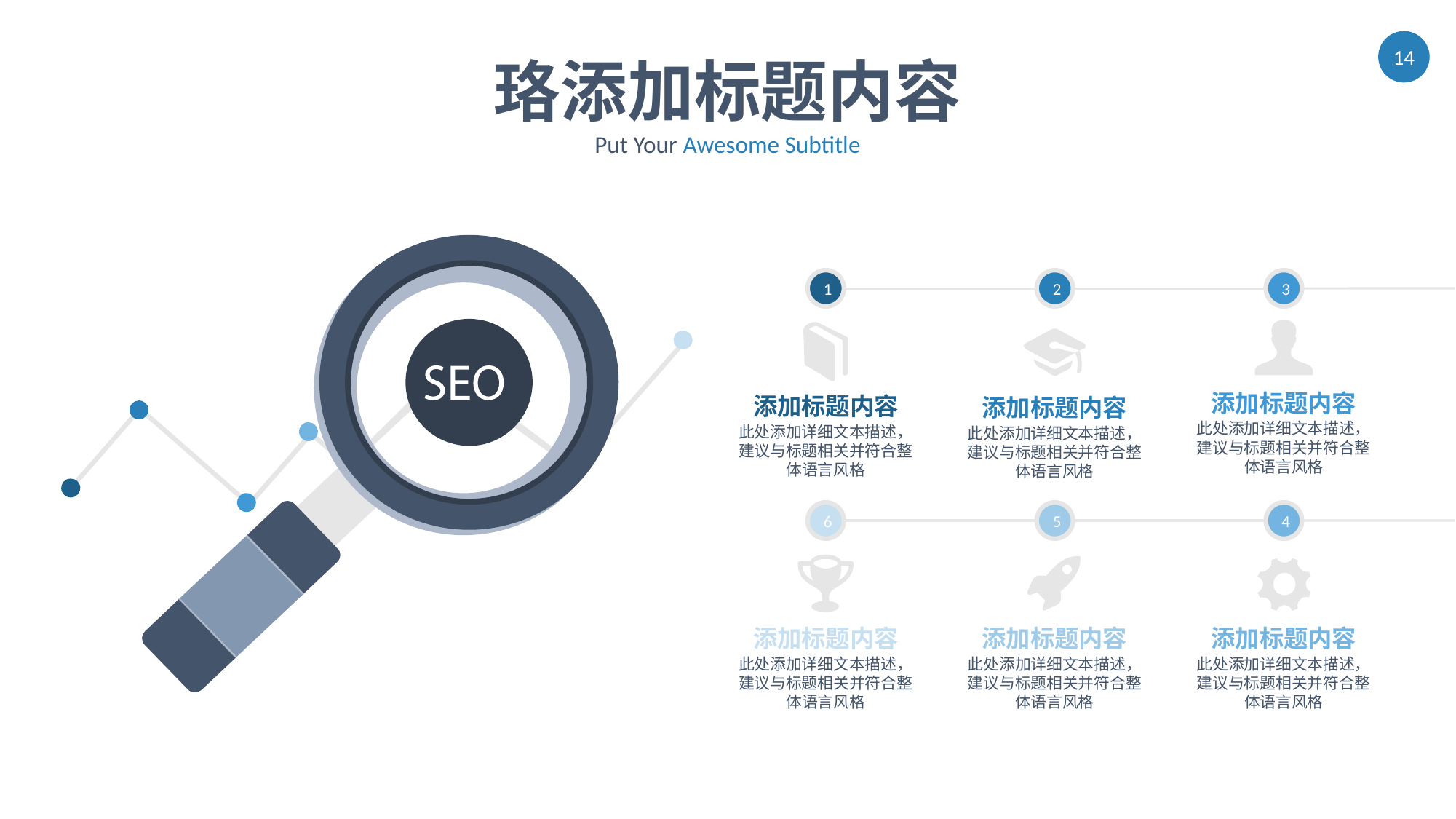

珞添加标题内容
Put Your Awesome Subtitle

1
2
3

添加标题内容
添加标题内容
添加标题内容
此处添加详细文本描述，建议与标题相关并符合整体语言风格
此处添加详细文本描述，建议与标题相关并符合整体语言风格
此处添加详细文本描述，建议与标题相关并符合整体语言风格
6
5
4

添加标题内容
添加标题内容
添加标题内容
此处添加详细文本描述，建议与标题相关并符合整体语言风格
此处添加详细文本描述，建议与标题相关并符合整体语言风格
此处添加详细文本描述，建议与标题相关并符合整体语言风格